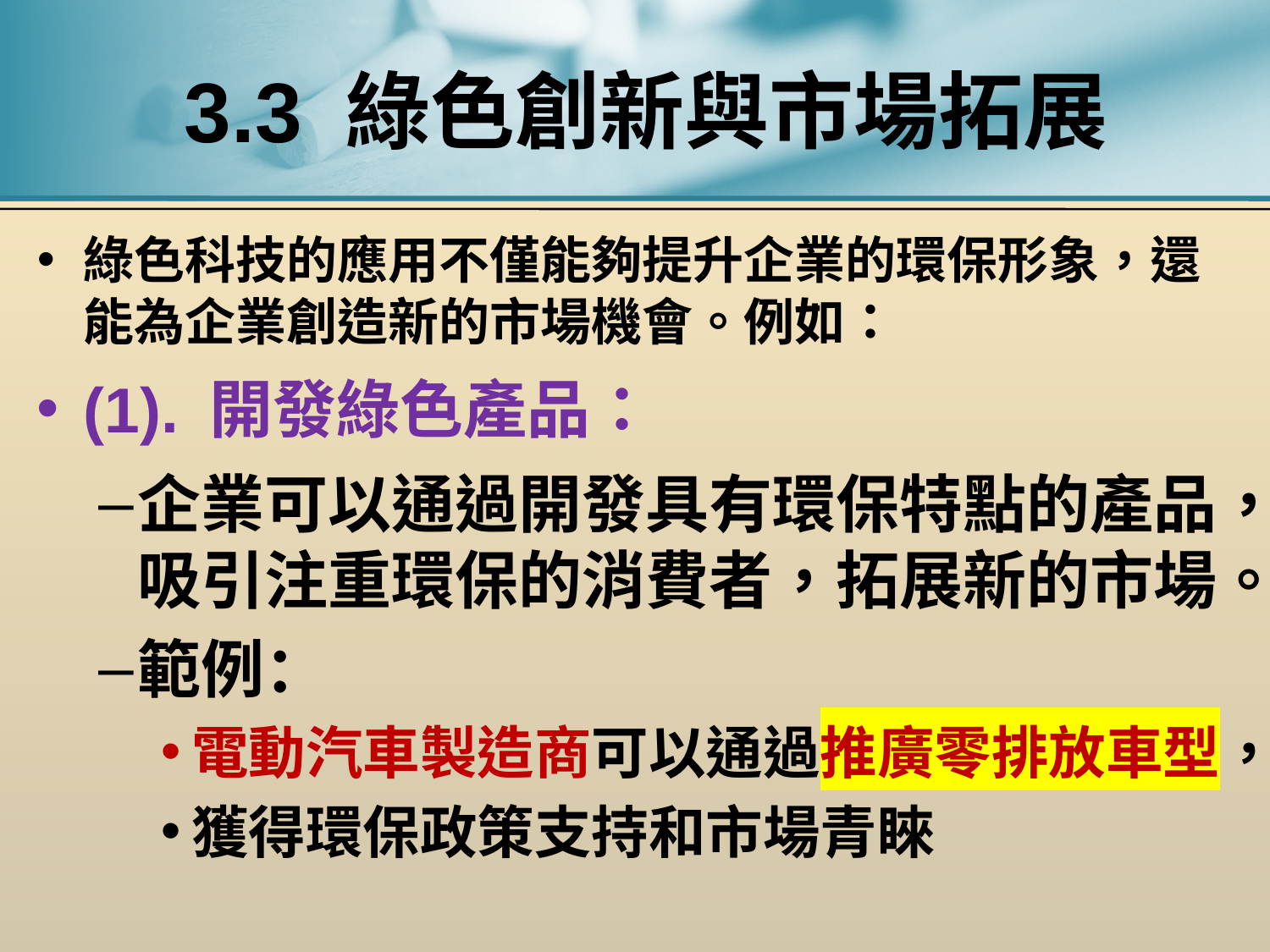

# 3.3 綠色創新與市場拓展
綠色科技的應用不僅能夠提升企業的環保形象，還能為企業創造新的市場機會。例如：
(1). 開發綠色產品：
企業可以通過開發具有環保特點的產品，吸引注重環保的消費者，拓展新的市場。
範例：
電動汽車製造商可以通過推廣零排放車型，
獲得環保政策支持和市場青睞